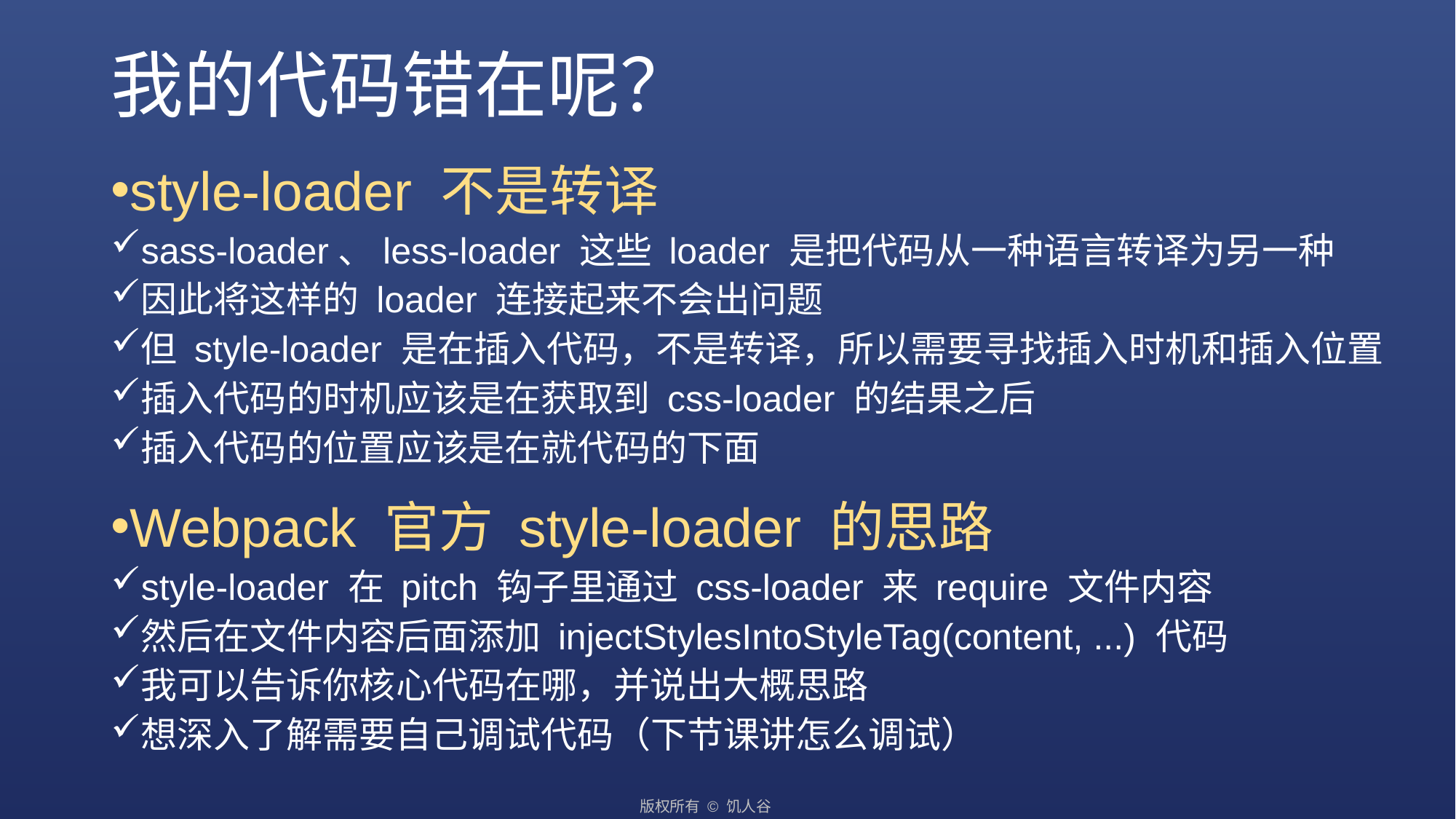

# 我的代码错在呢？
style-loader 不是转译
sass-loader、less-loader 这些 loader 是把代码从一种语言转译为另一种
因此将这样的 loader 连接起来不会出问题
但 style-loader 是在插入代码，不是转译，所以需要寻找插入时机和插入位置
插入代码的时机应该是在获取到 css-loader 的结果之后
插入代码的位置应该是在就代码的下面
Webpack 官方 style-loader 的思路
style-loader 在 pitch 钩子里通过 css-loader 来 require 文件内容
然后在文件内容后面添加 injectStylesIntoStyleTag(content, ...) 代码
我可以告诉你核心代码在哪，并说出大概思路
想深入了解需要自己调试代码（下节课讲怎么调试）